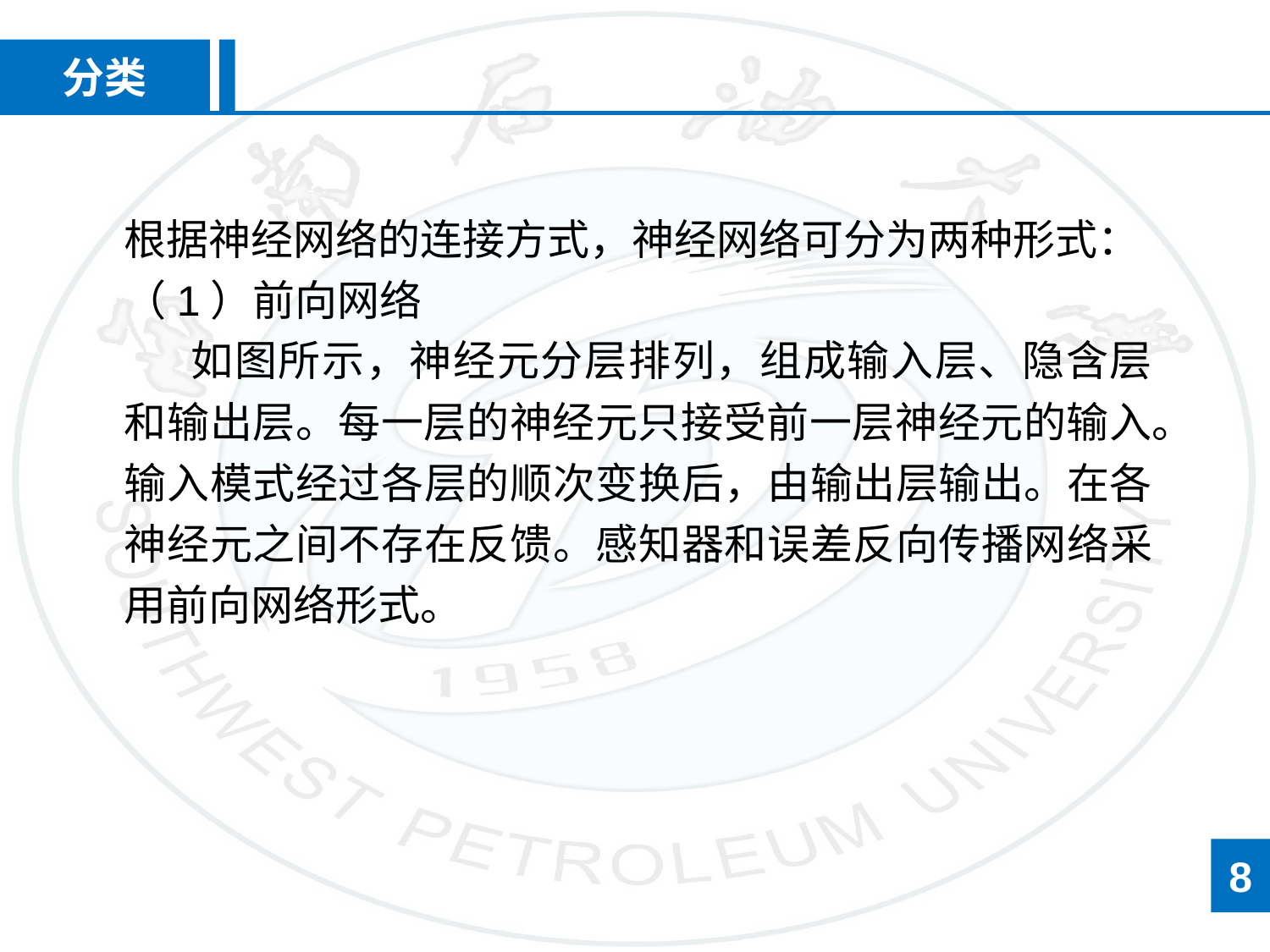

分类

根据神经网络的连接方式，神经网络可分为两种形式：
（1）前向网络
     如图所示，神经元分层排列，组成输入层、隐含层和输出层。每一层的神经元只接受前一层神经元的输入。输入模式经过各层的顺次变换后，由输出层输出。在各神经元之间不存在反馈。感知器和误差反向传播网络采用前向网络形式。

8